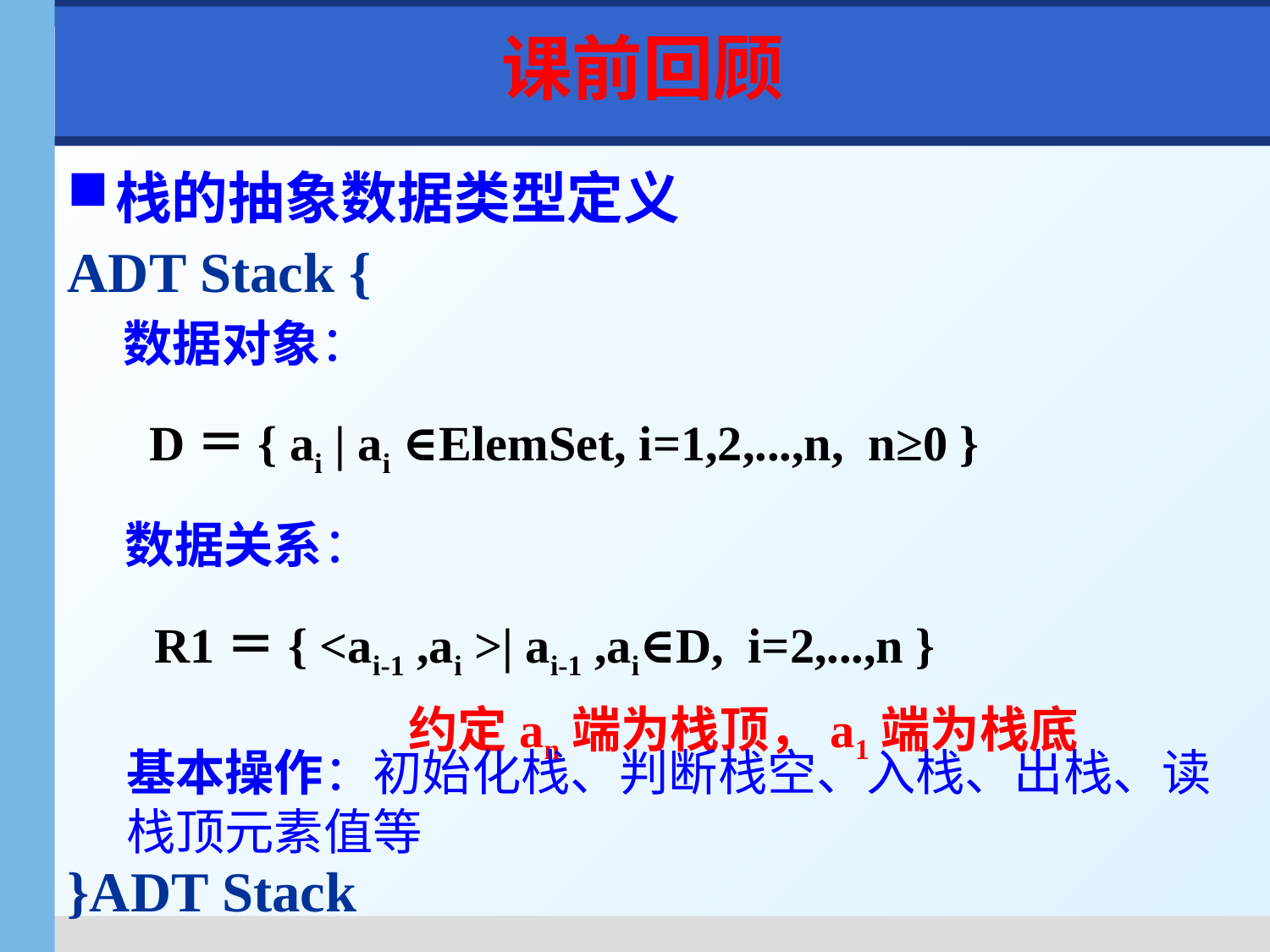

课前回顾
栈的抽象数据类型定义

ADT Stack {

}ADT Stack
数据对象：
D＝{ ai | ai ∈ElemSet, i=1,2,...,n,  n≥0 }
数据关系：
R1＝{ <ai-1 ,ai >| ai-1 ,ai∈D,  i=2,...,n }
		约定an端为栈顶，a1端为栈底
基本操作：初始化栈、判断栈空、入栈、出栈、读栈顶元素值等